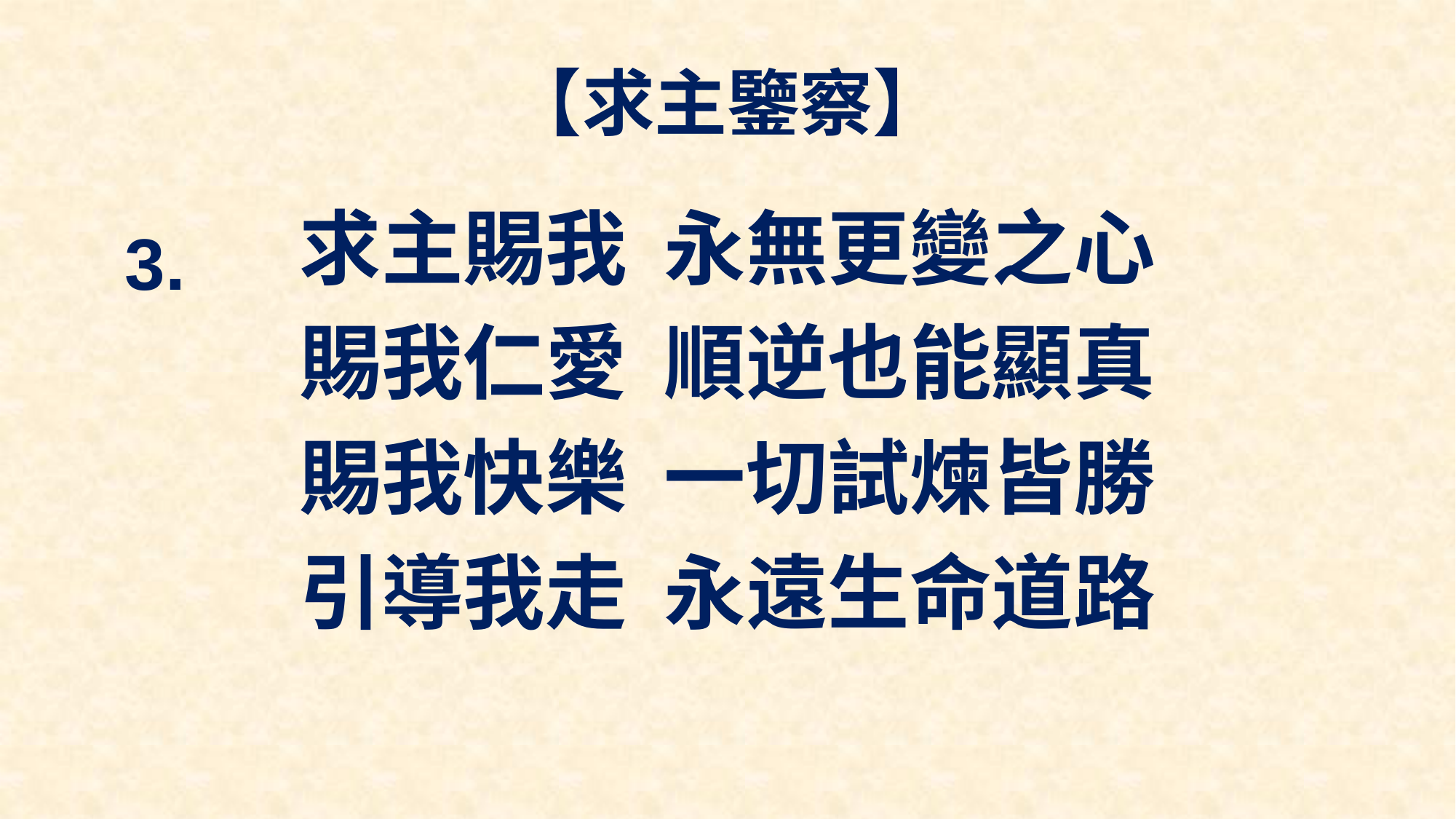

# 【求主鑒察】
求主賜我  永無更變之心
賜我仁愛  順逆也能顯真
賜我快樂  一切試煉皆勝
引導我走  永遠生命道路
3.